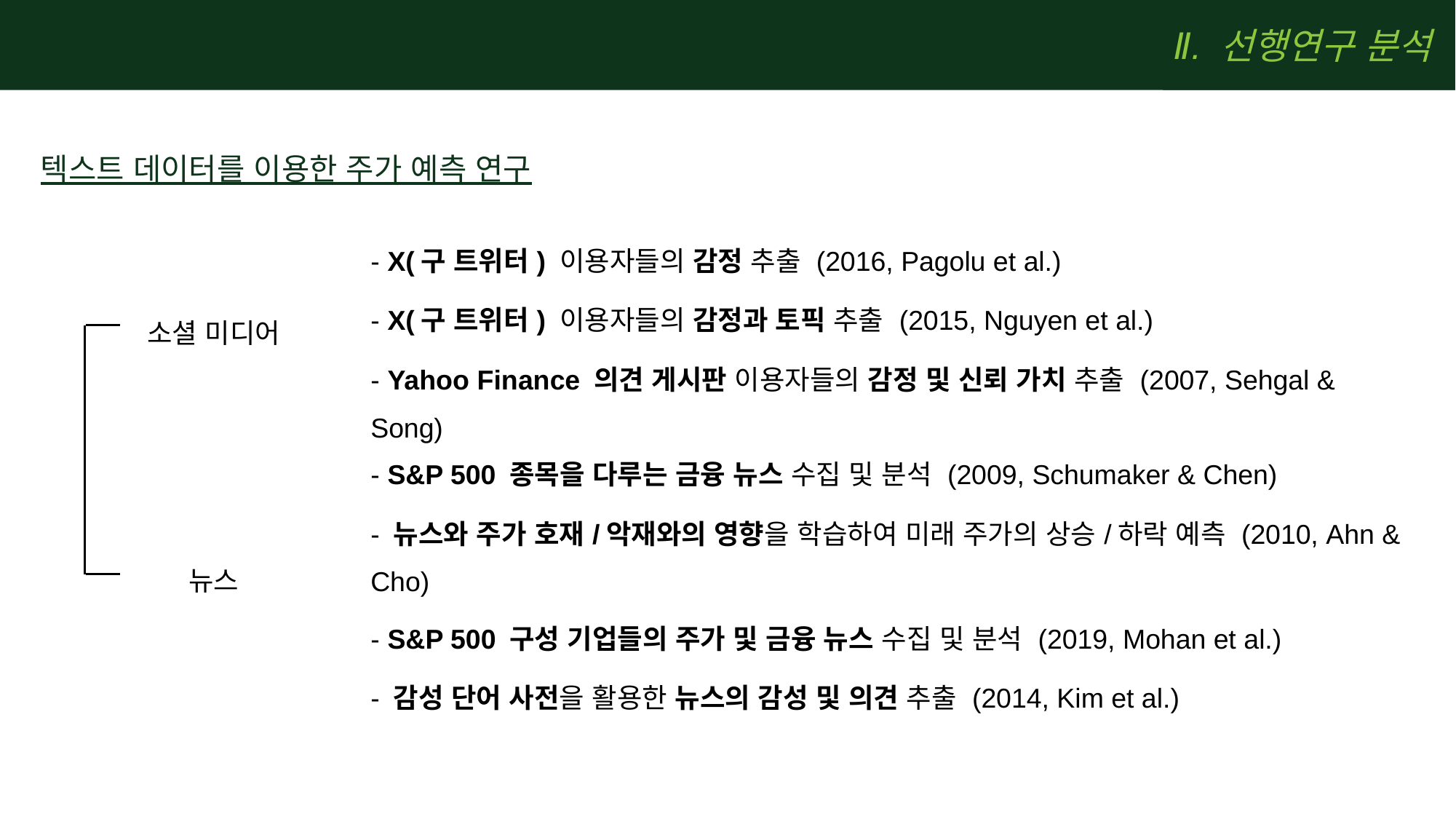

Ⅱ. 선행연구 분석
텍스트 데이터를 이용한 주가 예측 연구
| 소셜 미디어 | - X(구 트위터) 이용자들의 감정 추출 (2016, Pagolu et al.) - X(구 트위터) 이용자들의 감정과 토픽 추출 (2015, Nguyen et al.) - Yahoo Finance 의견 게시판 이용자들의 감정 및 신뢰 가치 추출 (2007, Sehgal & Song) |
| --- | --- |
| 뉴스 | - S&P 500 종목을 다루는 금융 뉴스 수집 및 분석 (2009, Schumaker & Chen) - 뉴스와 주가 호재/악재와의 영향을 학습하여 미래 주가의 상승/하락 예측 (2010, Ahn & Cho) - S&P 500 구성 기업들의 주가 및 금융 뉴스 수집 및 분석 (2019, Mohan et al.) - 감성 단어 사전을 활용한 뉴스의 감성 및 의견 추출 (2014, Kim et al.) |